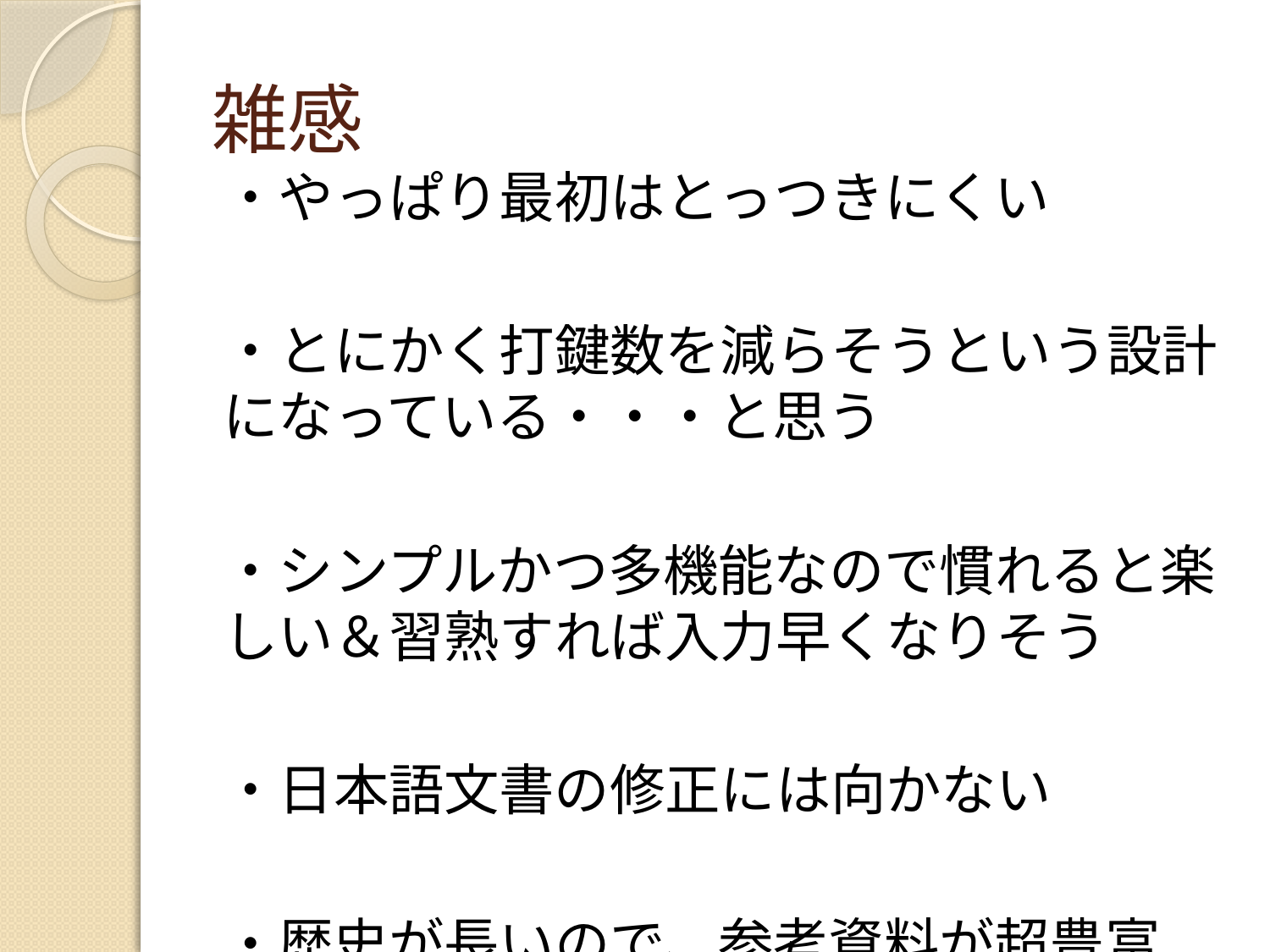

# 雑感
・やっぱり最初はとっつきにくい

・とにかく打鍵数を減らそうという設計になっている・・・と思う

・シンプルかつ多機能なので慣れると楽しい＆習熟すれば入力早くなりそう

・日本語文書の修正には向かない

・歴史が長いので、参考資料が超豊富